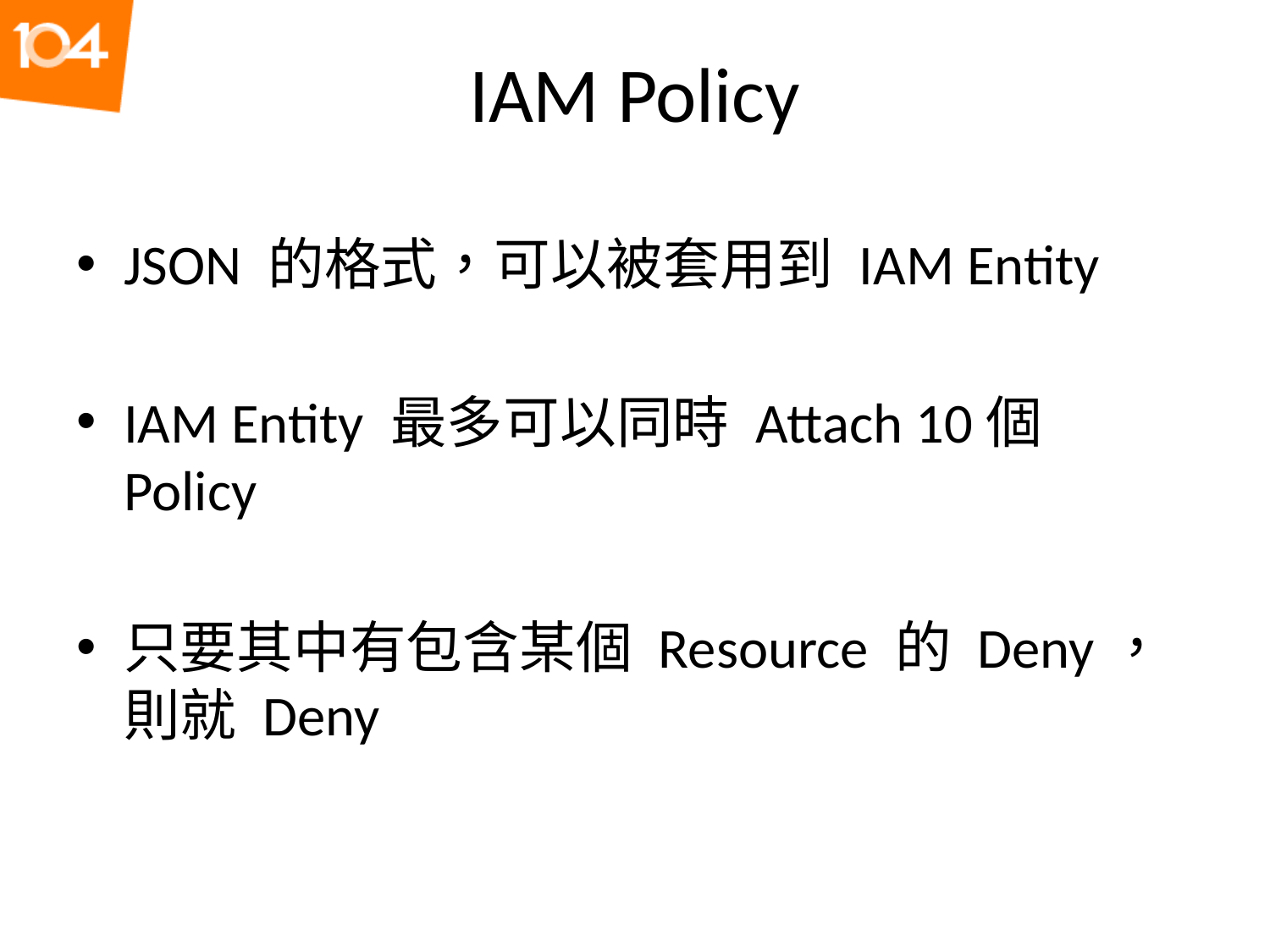

# IAM Policy
JSON 的格式，可以被套用到 IAM Entity

IAM Entity 最多可以同時 Attach 10個 Policy

只要其中有包含某個 Resource 的 Deny，則就 Deny